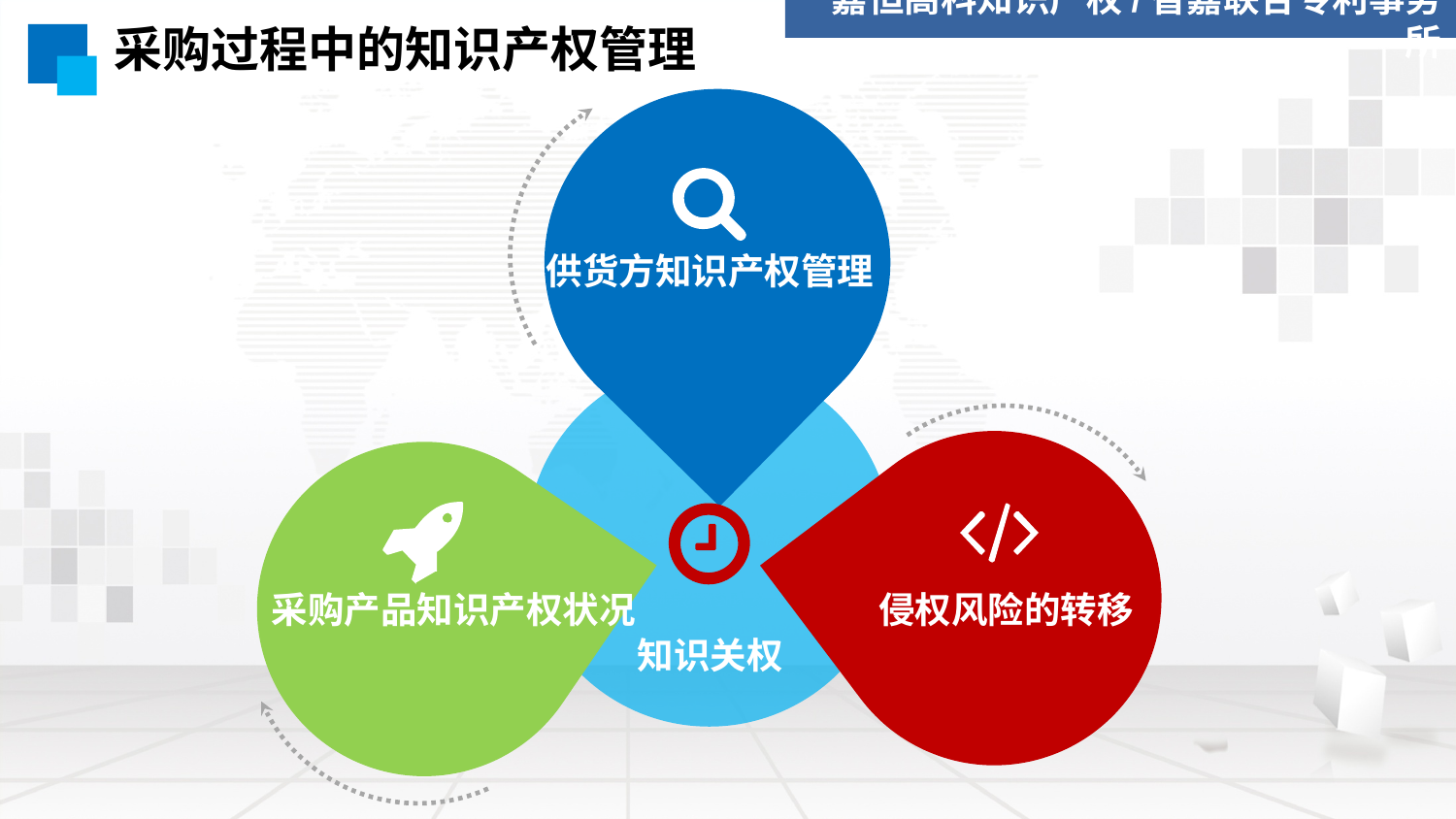

嘉恒高科知识产权/智嘉联合专利事务所
# 采购过程中的知识产权管理

供货方知识产权管理

采购产品知识产权状况
侵权风险的转移
知识关权